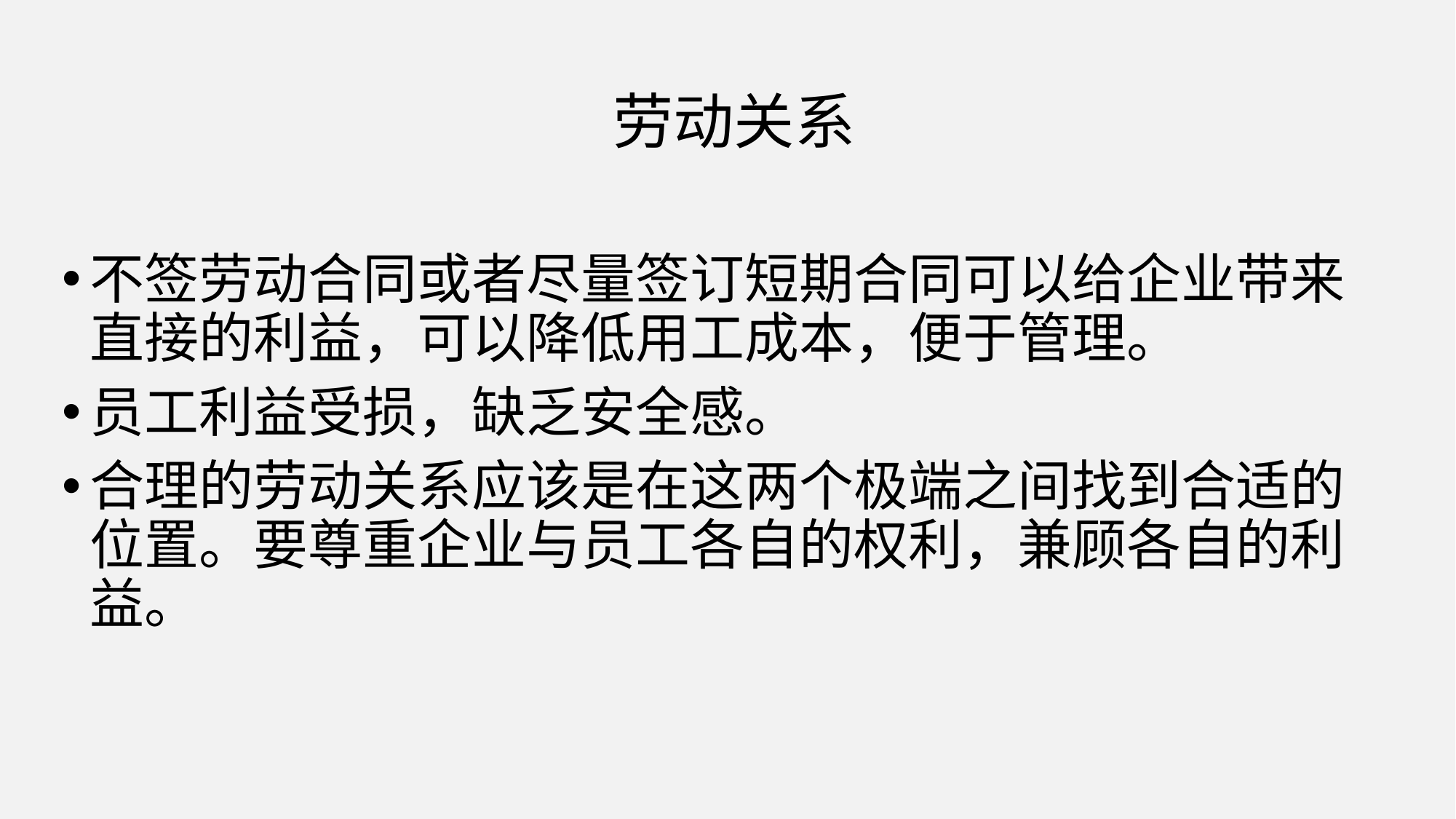

# 劳动关系
不签劳动合同或者尽量签订短期合同可以给企业带来直接的利益，可以降低用工成本，便于管理。
员工利益受损，缺乏安全感。
合理的劳动关系应该是在这两个极端之间找到合适的位置。要尊重企业与员工各自的权利，兼顾各自的利益。